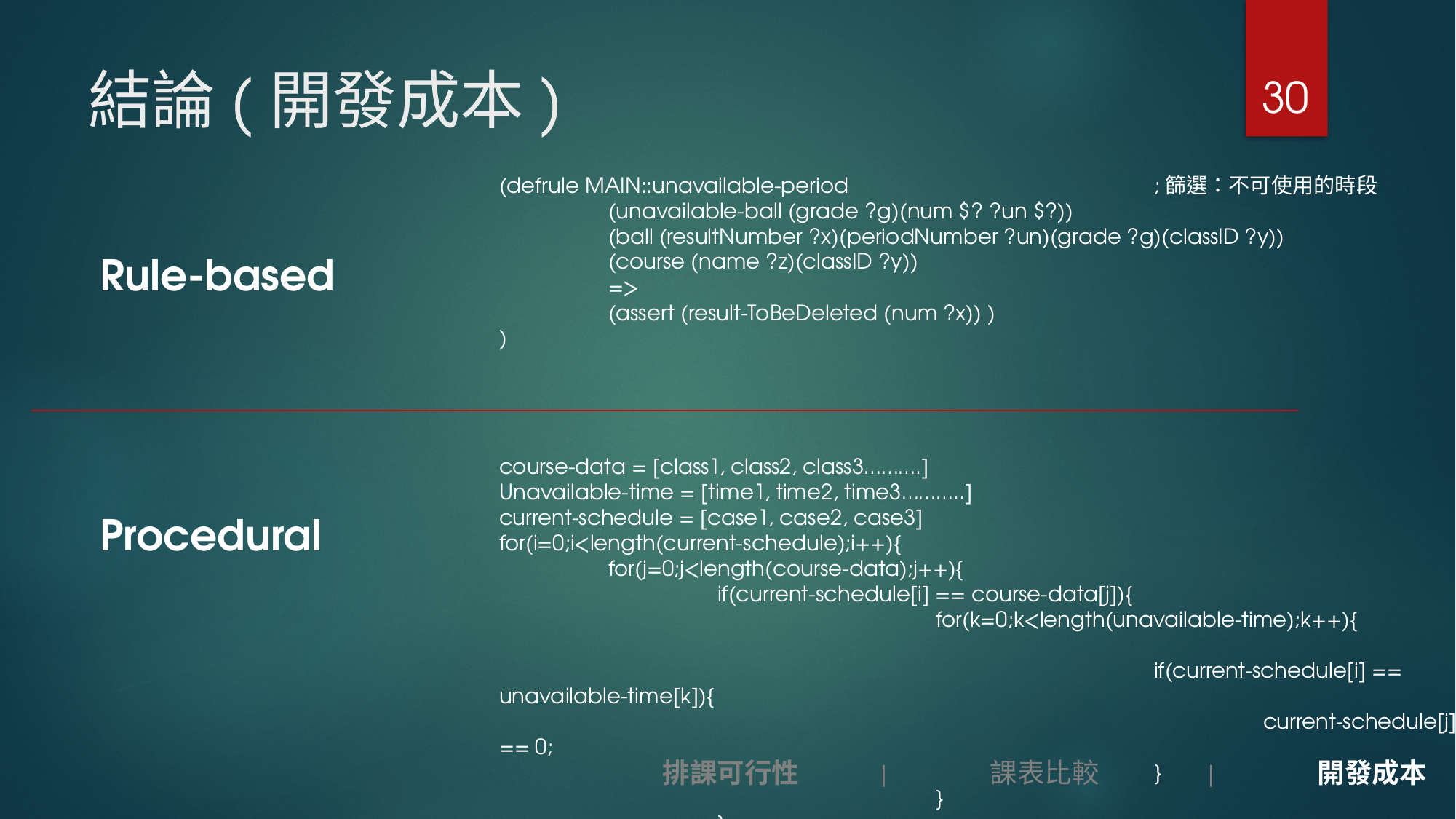

30
# 結論(開發成本)
(defrule MAIN::unavailable-period 			;篩選：不可使用的時段
	(unavailable-ball (grade ?g)(num $? ?un $?))
	(ball (resultNumber ?x)(periodNumber ?un)(grade ?g)(classID ?y))
	(course (name ?z)(classID ?y))
	=>
	(assert (result-ToBeDeleted (num ?x)) )
)
Rule-based

course-data = [class1, class2, class3……….]
Unavailable-time = [time1, time2, time3………..]
current-schedule = [case1, case2, case3]
for(i=0;i<length(current-schedule);i++){
	for(j=0;j<length(course-data);j++){
		if(current-schedule[i] == course-data[j]){
				for(k=0;k<length(unavailable-time);k++){
						if(current-schedule[i] == unavailable-time[k]){
							current-schedule[j] == 0;
						}
				}
		}
	}
}
Procedural
排課可行性	|	課表比較	|	開發成本